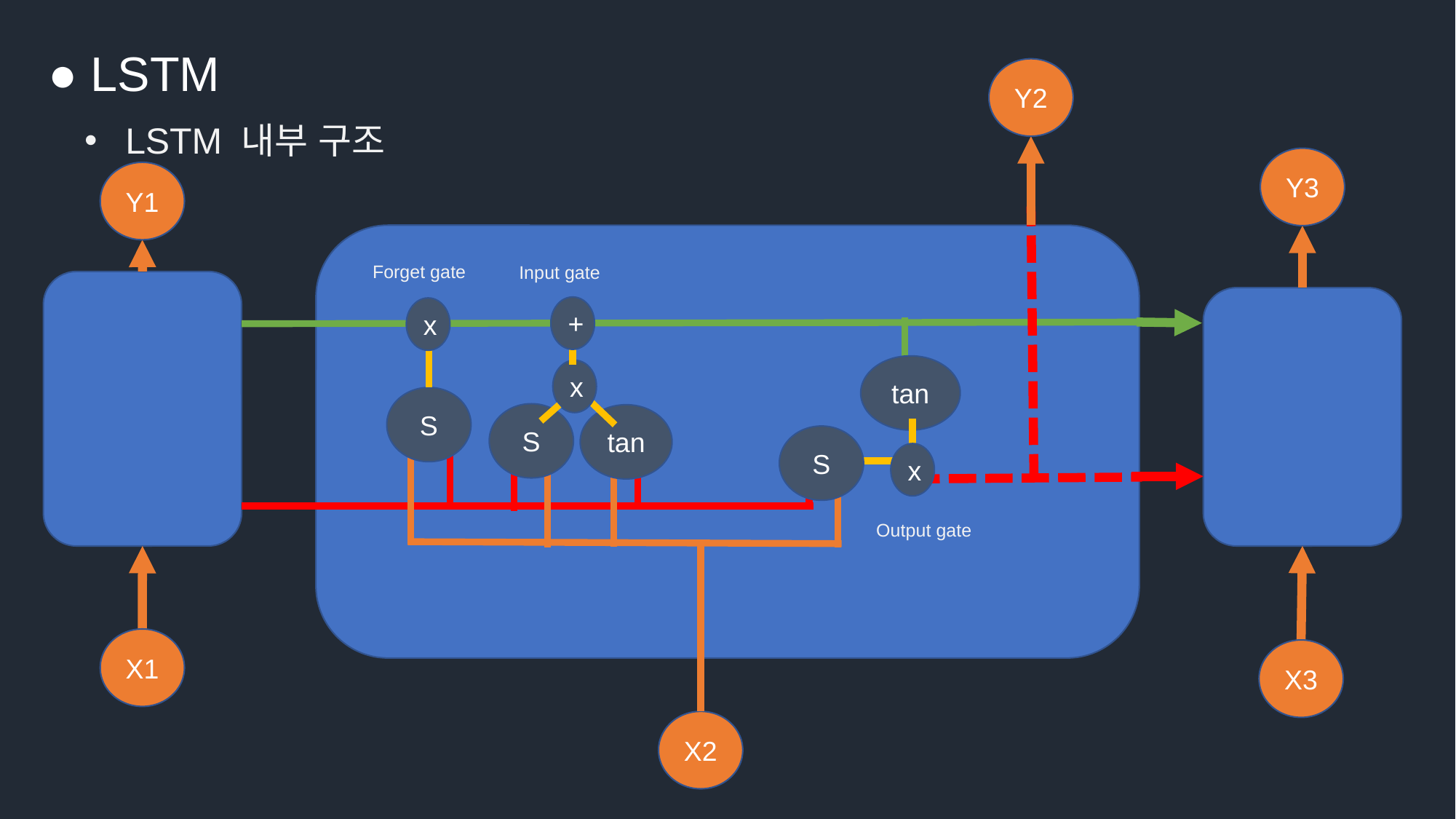

● LSTM
Y2
LSTM 내부 구조
Y3
Y1

Forget gate
Input gate

+
x
tan
x
S
S
tan
S
x
Output gate
X1
X3
X2